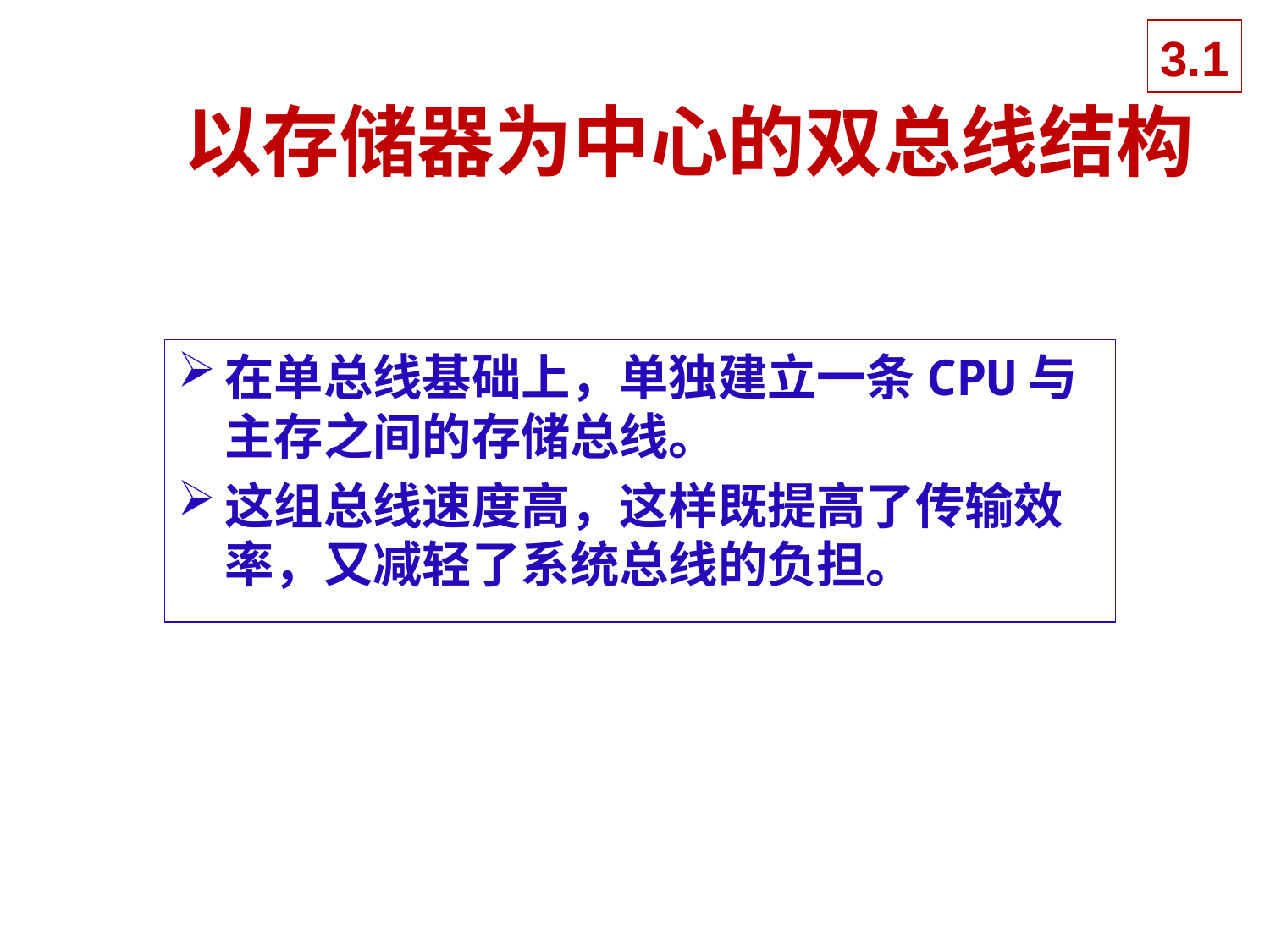

3.1
# 以存储器为中心的双总线结构
在单总线基础上，单独建立一条CPU与主存之间的存储总线。
这组总线速度高，这样既提高了传输效率，又减轻了系统总线的负担。